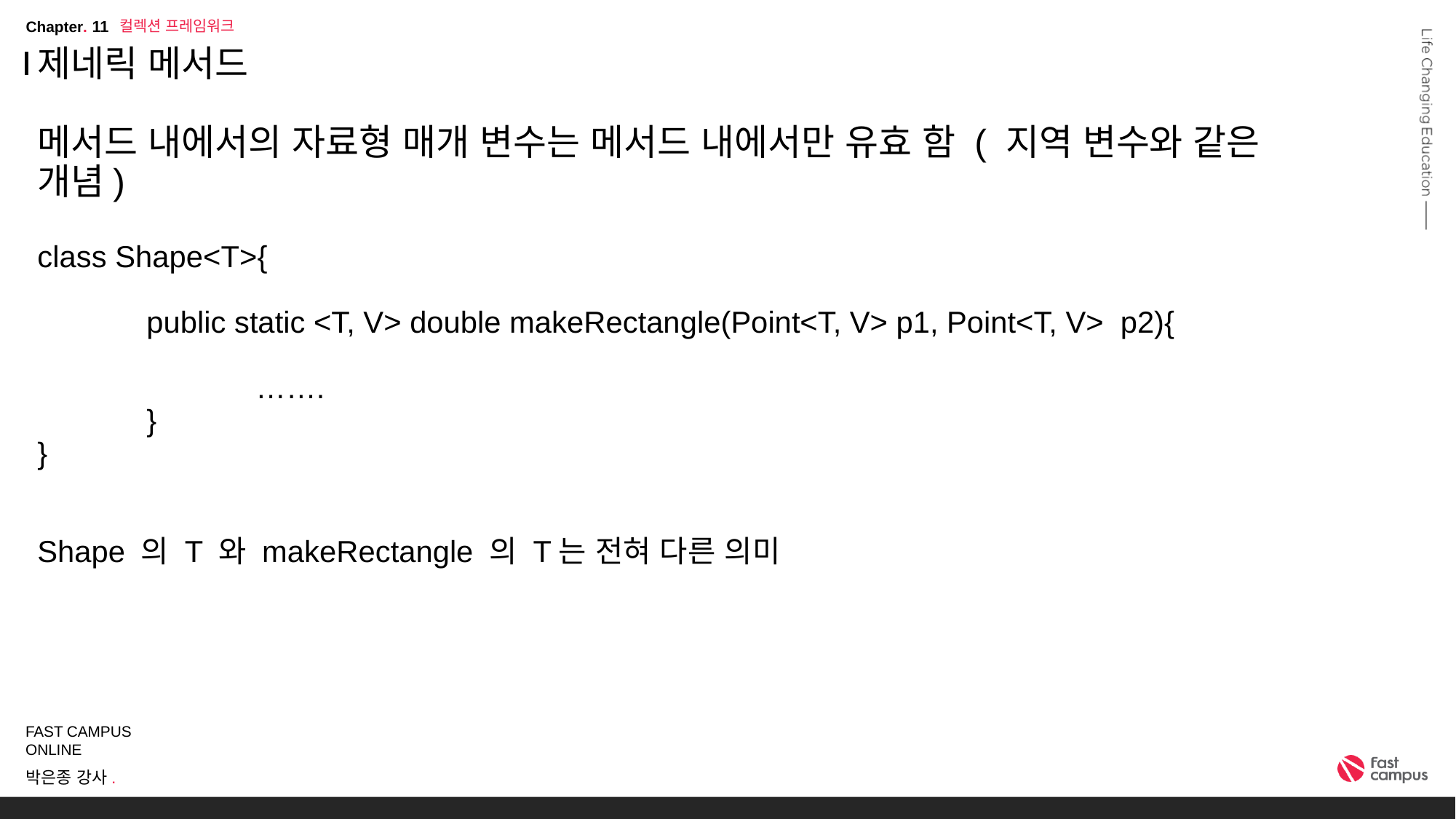

컬렉션 프레임워크
11
# 제네릭 메서드 메서드 내에서의 자료형 매개 변수는 메서드 내에서만 유효 함 ( 지역 변수와 같은 개념) class Shape<T>{ public static <T, V> double makeRectangle(Point<T, V> p1, Point<T, V>  p2){ ……. } } Shape 의 T 와 makeRectangle 의 T는 전혀 다른 의미